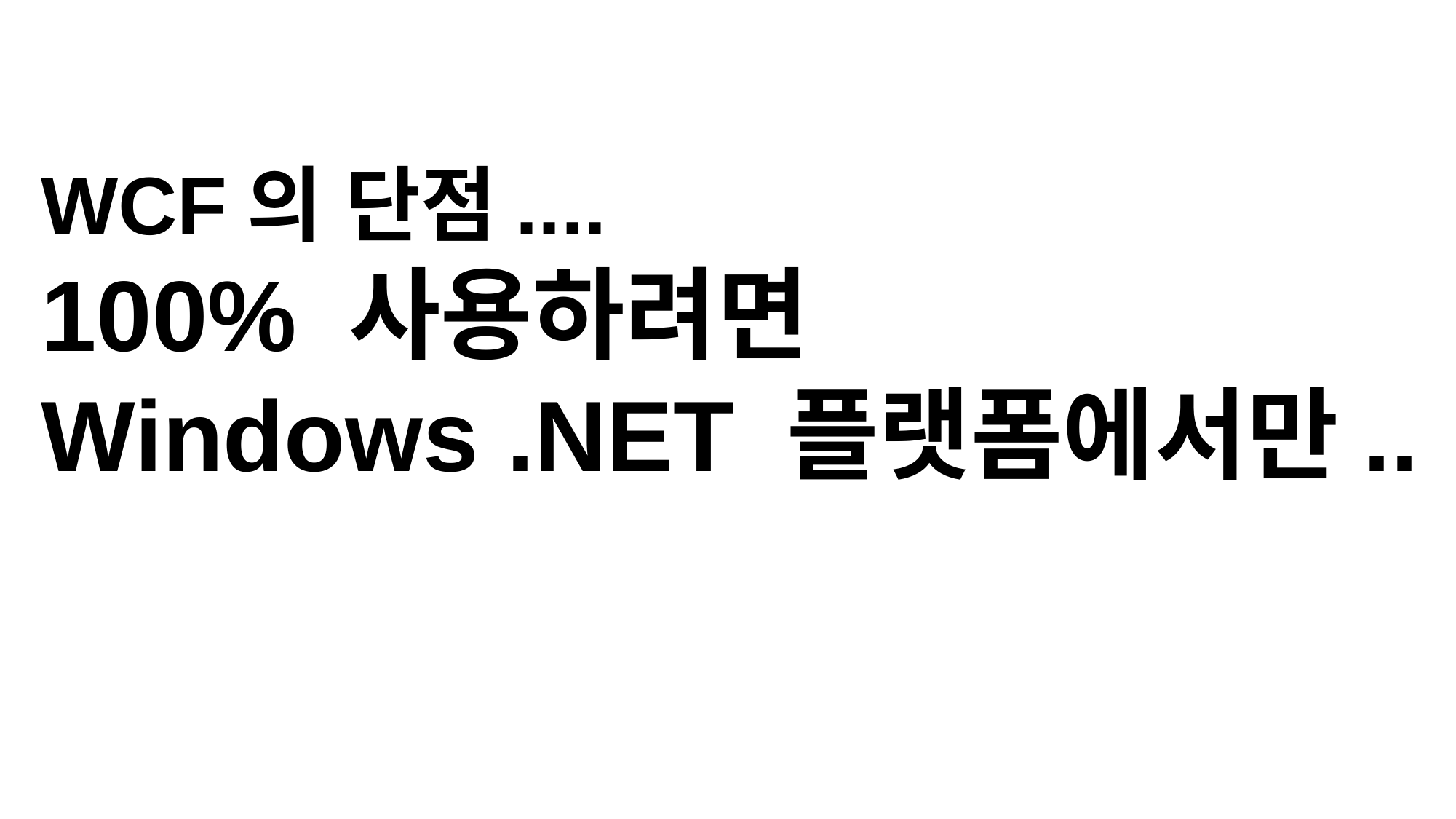

WCF의 단점....
100% 사용하려면 Windows .NET 플랫폼에서만..